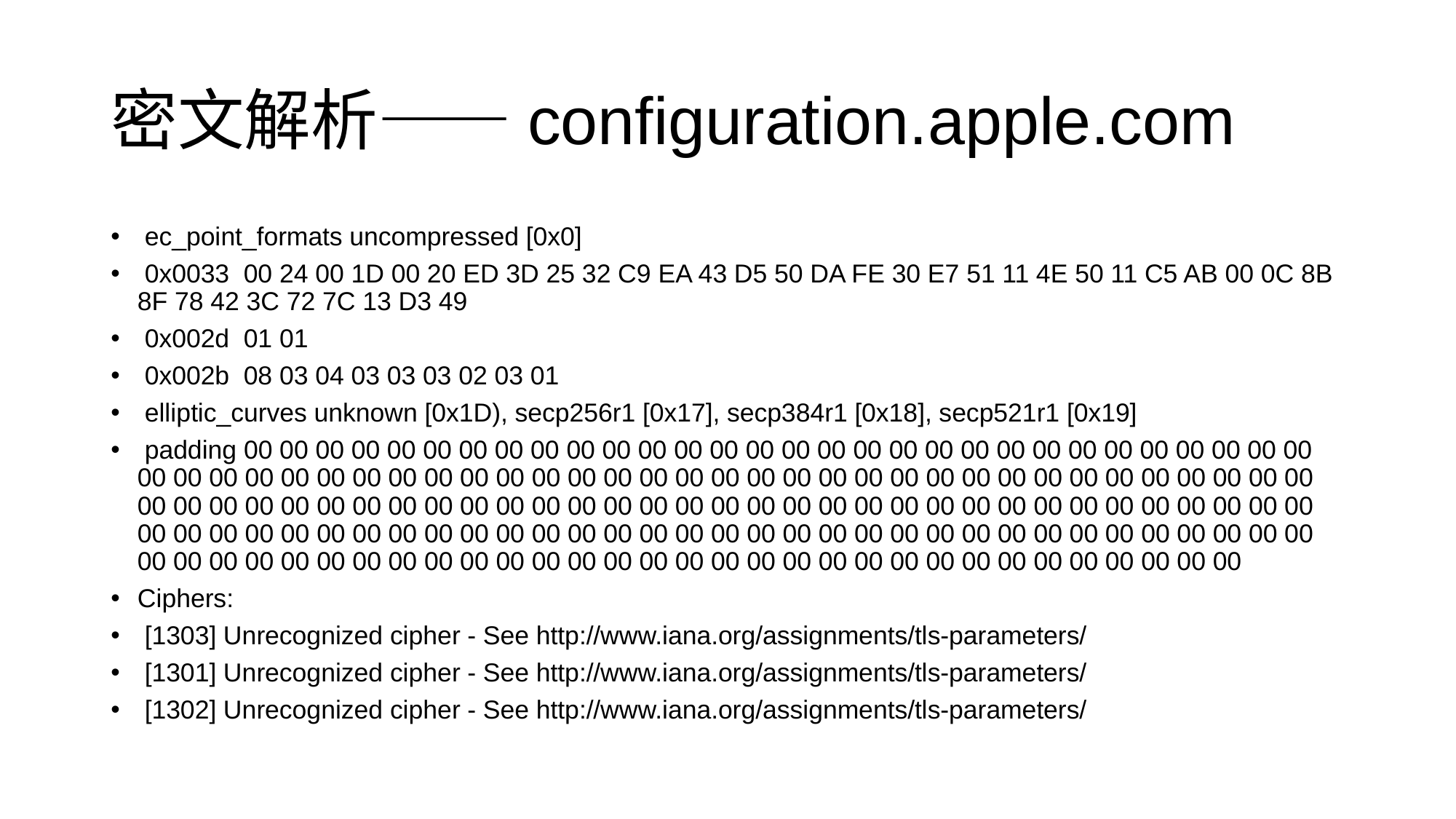

# 密文解析——configuration.apple.com
 ec_point_formats uncompressed [0x0]
 0x0033  00 24 00 1D 00 20 ED 3D 25 32 C9 EA 43 D5 50 DA FE 30 E7 51 11 4E 50 11 C5 AB 00 0C 8B 8F 78 42 3C 72 7C 13 D3 49
 0x002d  01 01
 0x002b  08 03 04 03 03 03 02 03 01
 elliptic_curves unknown [0x1D), secp256r1 [0x17], secp384r1 [0x18], secp521r1 [0x19]
 padding 00 00 00 00 00 00 00 00 00 00 00 00 00 00 00 00 00 00 00 00 00 00 00 00 00 00 00 00 00 00 00 00 00 00 00 00 00 00 00 00 00 00 00 00 00 00 00 00 00 00 00 00 00 00 00 00 00 00 00 00 00 00 00 00 00 00 00 00 00 00 00 00 00 00 00 00 00 00 00 00 00 00 00 00 00 00 00 00 00 00 00 00 00 00 00 00 00 00 00 00 00 00 00 00 00 00 00 00 00 00 00 00 00 00 00 00 00 00 00 00 00 00 00 00 00 00 00 00 00 00 00 00 00 00 00 00 00 00 00 00 00 00 00 00 00 00 00 00 00 00 00 00 00 00 00 00 00 00 00 00
Ciphers:
 [1303] Unrecognized cipher - See http://www.iana.org/assignments/tls-parameters/
 [1301] Unrecognized cipher - See http://www.iana.org/assignments/tls-parameters/
 [1302] Unrecognized cipher - See http://www.iana.org/assignments/tls-parameters/